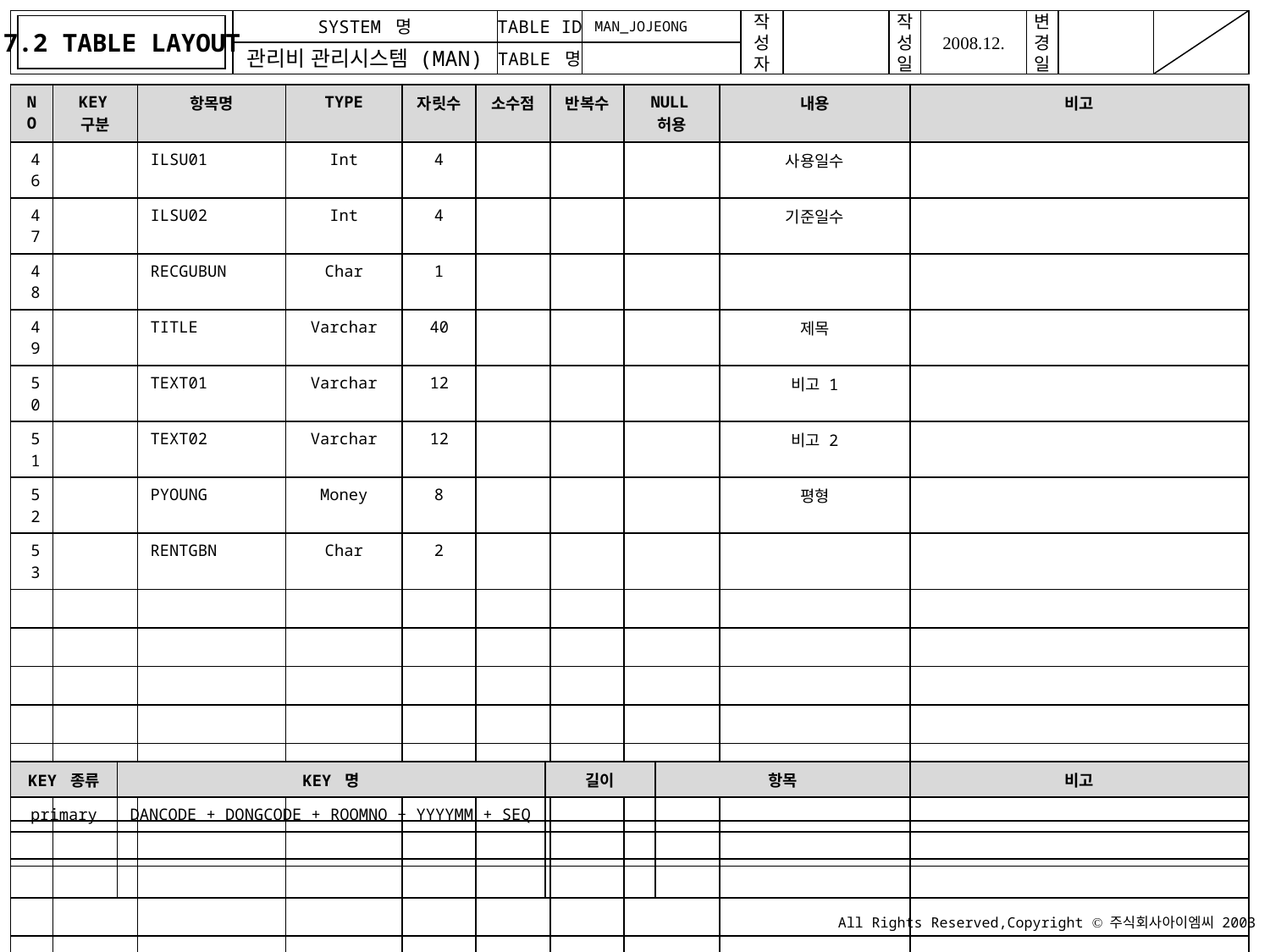

7.2 TABLE LAYOUT
MAN_JOJEONG

| NO | KEY구분 | 항목명 | TYPE | 자릿수 | 소수점 | 반복수 | NULL허용 | 내용 | 비고 |
| --- | --- | --- | --- | --- | --- | --- | --- | --- | --- |
| 46 |  | ILSU01 | Int | 4 |  |  |  | 사용일수 |  |
| 47 |  | ILSU02 | Int | 4 |  |  |  | 기준일수 |  |
| 48 |  | RECGUBUN | Char | 1 |  |  |  |  |  |
| 49 |  | TITLE | Varchar | 40 |  |  |  | 제목 |  |
| 50 |  | TEXT01 | Varchar | 12 |  |  |  | 비고 1 |  |
| 51 |  | TEXT02 | Varchar | 12 |  |  |  | 비고 2 |  |
| 52 |  | PYOUNG | Money | 8 |  |  |  | 평형 |  |
| 53 |  | RENTGBN | Char | 2 |  |  |  |  |  |
|  |  |  |  |  |  |  |  |  |  |
|  |  |  |  |  |  |  |  |  |  |
|  |  |  |  |  |  |  |  |  |  |
|  |  |  |  |  |  |  |  |  |  |
|  |  |  |  |  |  |  |  |  |  |
|  |  |  |  |  |  |  |  |  |  |
|  |  |  |  |  |  |  |  |  |  |
|  |  |  |  |  |  |  |  |  |  |
|  |  |  |  |  |  |  |  |  |  |
|  |  |  |  |  |  |  |  |  |  |
| KEY 종류 | KEY 명 | 길이 | 항목 | 비고 |
| --- | --- | --- | --- | --- |
| primary | DANCODE + DONGCODE + ROOMNO + YYYYMM + SEQ |  |  |  |
|  |  |  |  |  |
|  |  |  |  |  |